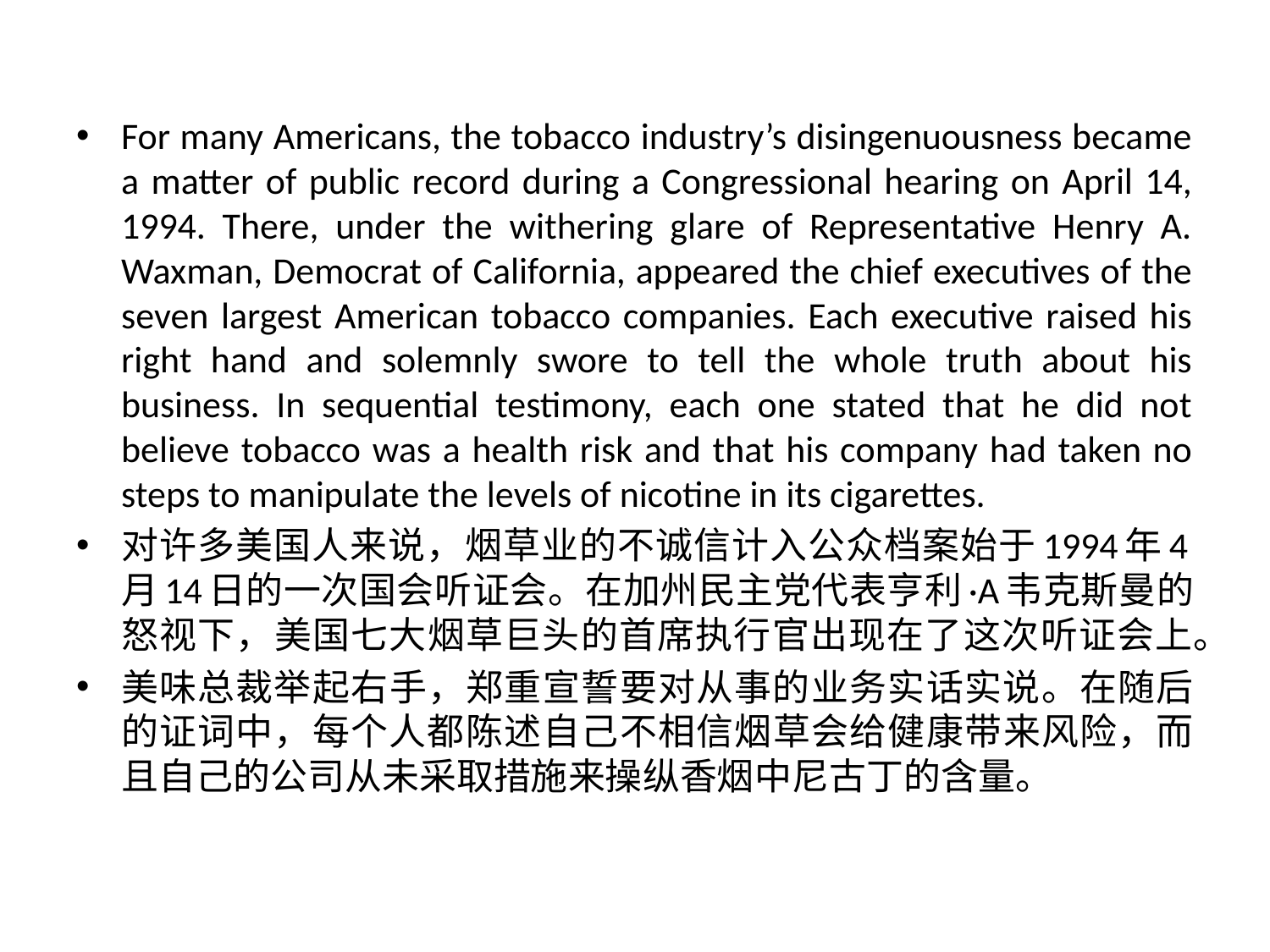

For many Americans, the tobacco industry’s disingenuousness became a matter of public record during a Congressional hearing on April 14, 1994. There, under the withering glare of Representative Henry A. Waxman, Democrat of California, appeared the chief executives of the seven largest American tobacco companies. Each executive raised his right hand and solemnly swore to tell the whole truth about his business. In sequential testimony, each one stated that he did not believe tobacco was a health risk and that his company had taken no steps to manipulate the levels of nicotine in its cigarettes.
对许多美国人来说，烟草业的不诚信计入公众档案始于1994年4月14日的一次国会听证会。在加州民主党代表亨利·A韦克斯曼的怒视下，美国七大烟草巨头的首席执行官出现在了这次听证会上。
美味总裁举起右手，郑重宣誓要对从事的业务实话实说。在随后的证词中，每个人都陈述自己不相信烟草会给健康带来风险，而且自己的公司从未采取措施来操纵香烟中尼古丁的含量。